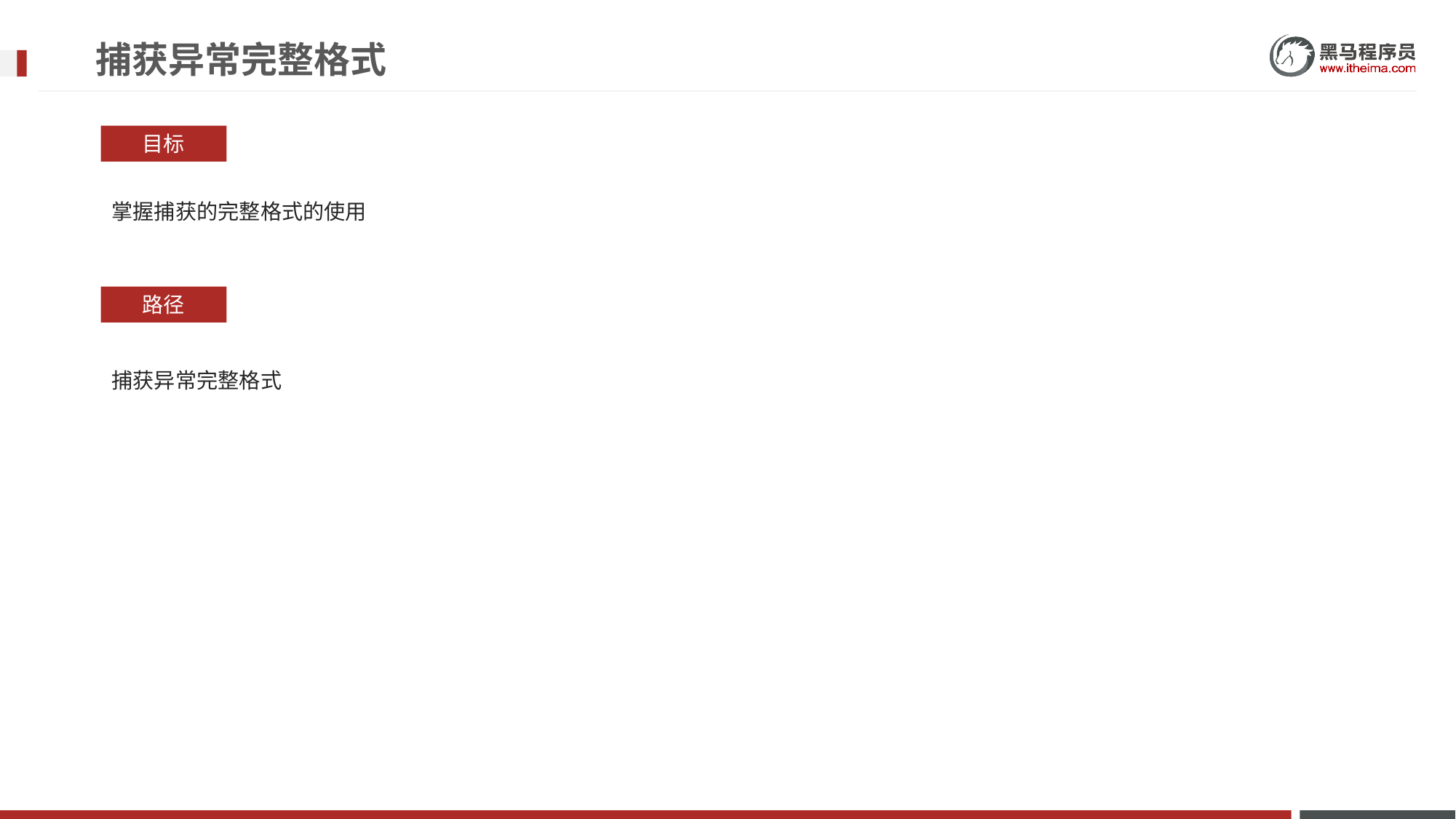

# 捕获异常完整格式
目标
掌握捕获的完整格式的使用
路径
捕获异常完整格式